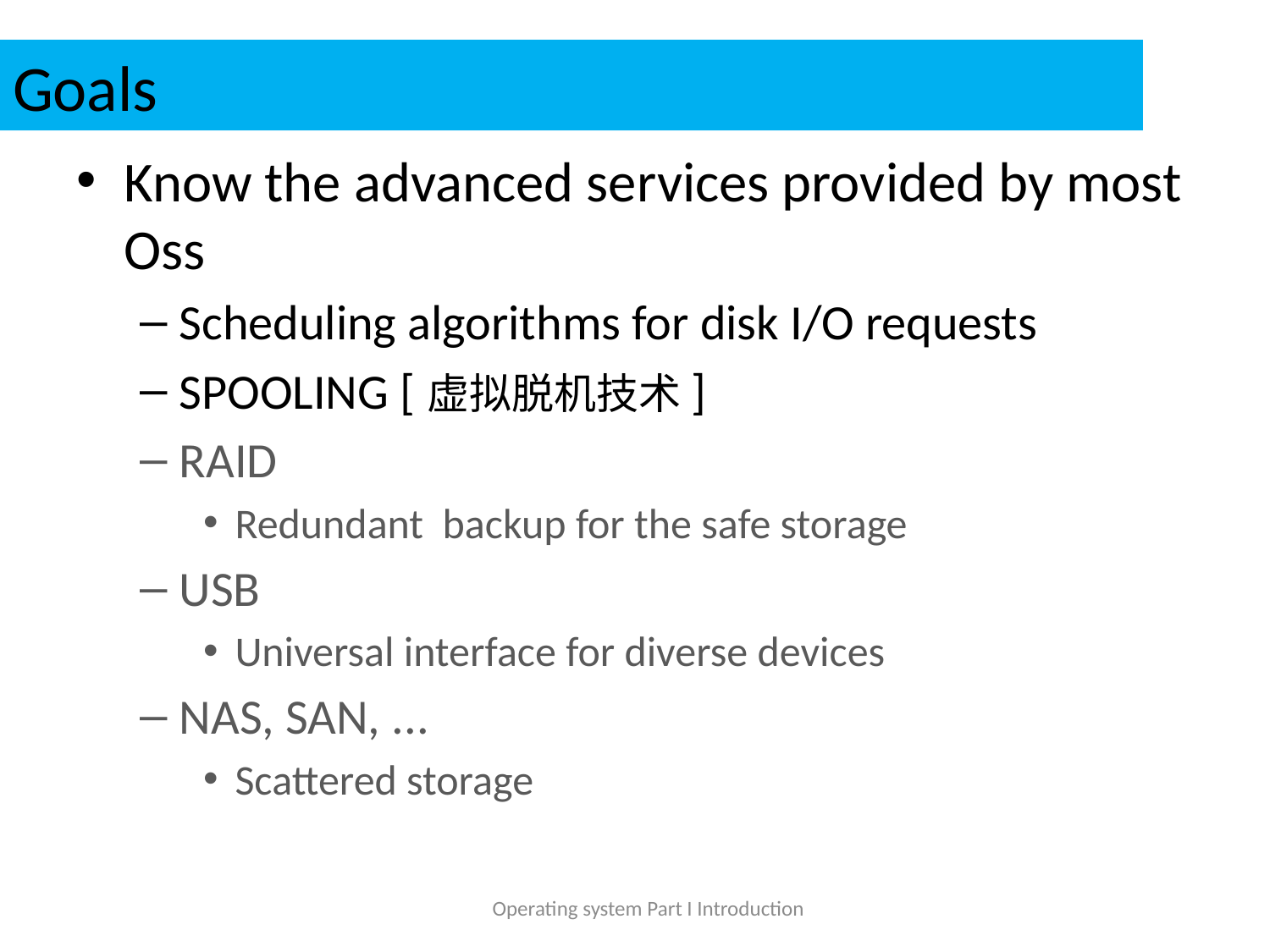

# Goals
Know the advanced services provided by most Oss
Scheduling algorithms for disk I/O requests
SPOOLING [虚拟脱机技术]
RAID
Redundant  backup for the safe storage
USB
Universal interface for diverse devices
NAS, SAN, ...
Scattered storage

Operating system Part I Introduction